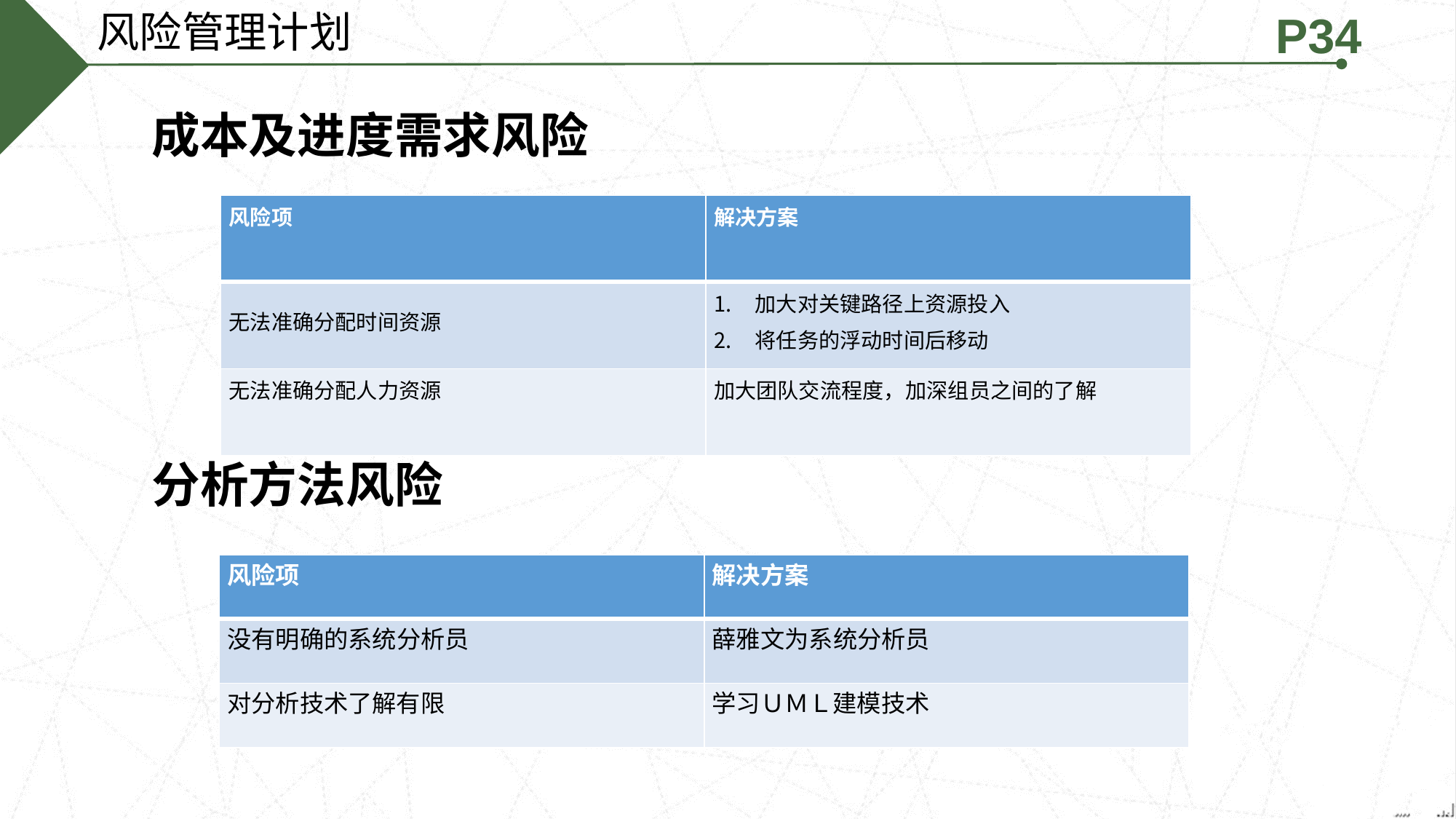

风险管理计划
P34

成本及进度需求风险

分析方法风险

| 风险项 | 解决方案 |
| --- | --- |
| 无法准确分配时间资源 | 加大对关键路径上资源投入 将任务的浮动时间后移动 |
| 无法准确分配人力资源 | 加大团队交流程度，加深组员之间的了解 |
| 风险项 | 解决方案 |
| --- | --- |
| 没有明确的系统分析员 | 薛雅文为系统分析员 |
| 对分析技术了解有限 | 学习ＵＭＬ建模技术 |